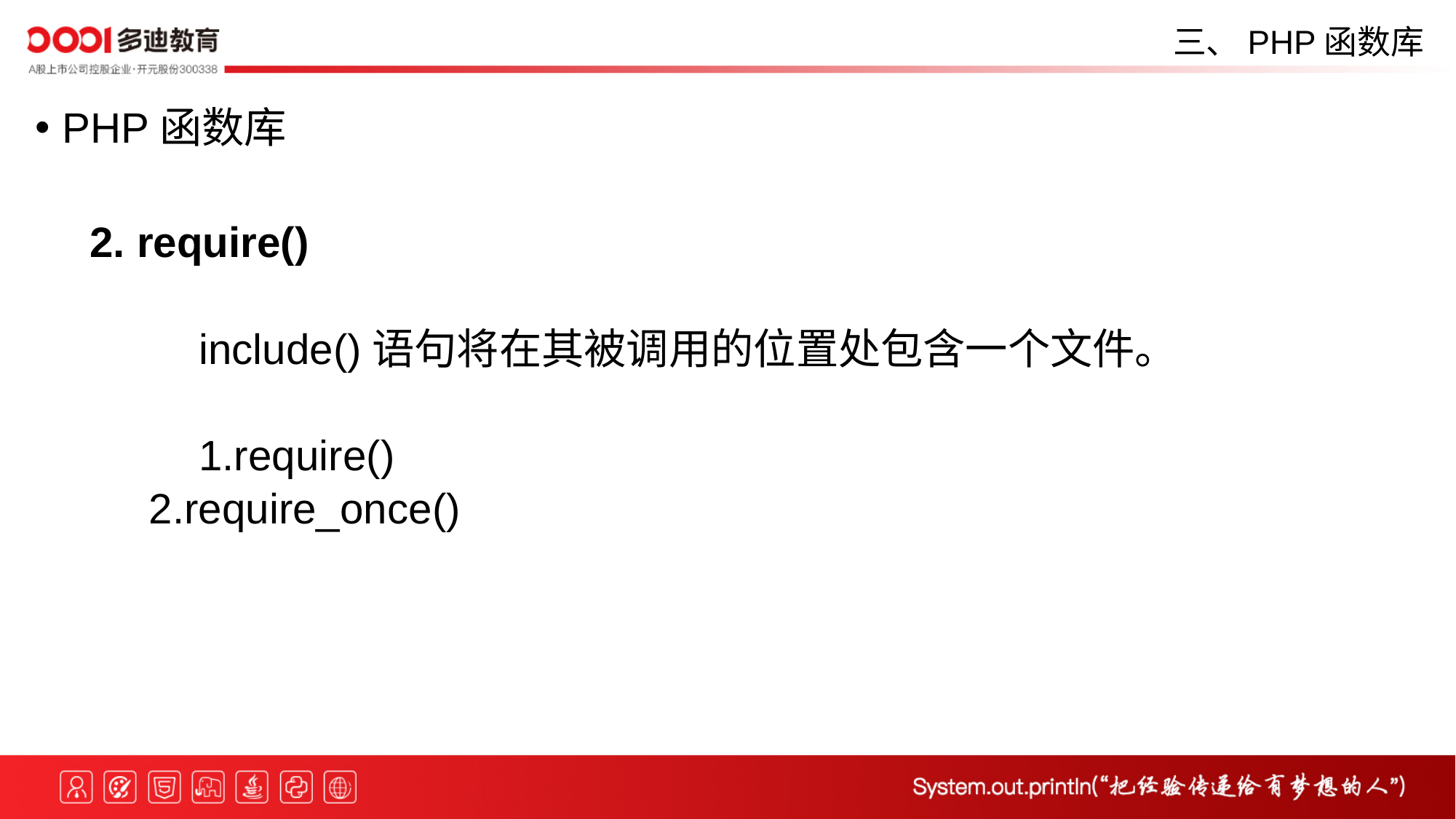

三、PHP函数库
PHP函数库

2. require()

	include()语句将在其被调用的位置处包含一个文件。

	1.require()
     2.require_once()